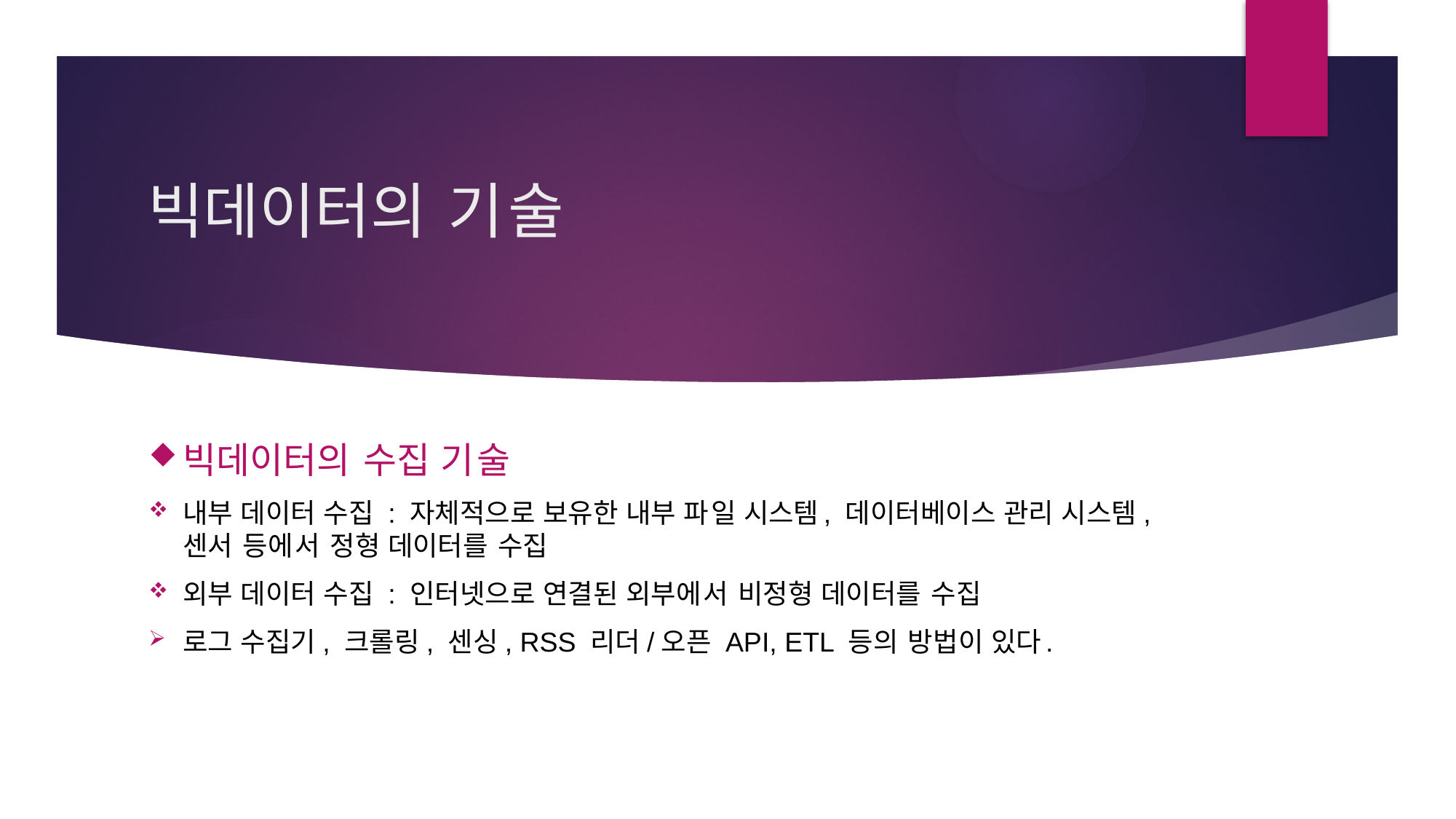

# 빅데이터의 기술
빅데이터의 수집 기술
내부 데이터 수집 : 자체적으로 보유한 내부 파일 시스템, 데이터베이스 관리 시스템, 센서 등에서 정형 데이터를 수집
외부 데이터 수집 : 인터넷으로 연결된 외부에서 비정형 데이터를 수집
로그 수집기, 크롤링, 센싱, RSS 리더/오픈 API, ETL 등의 방법이 있다.